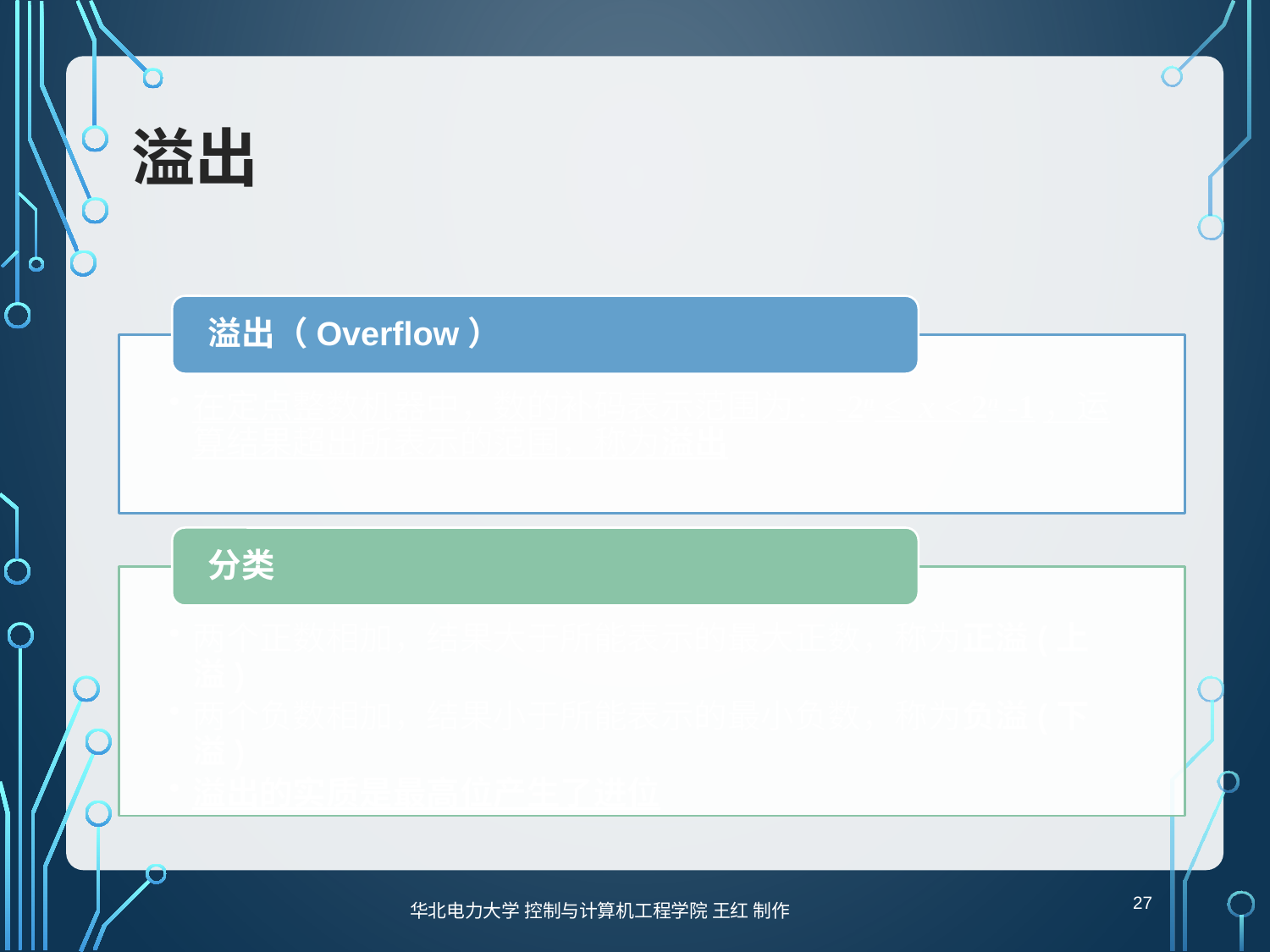

# 溢出
在定点整数机器中，数的补码表示范围为：-2n ≤  x < 2n -1，运算结果超出所表示的范围，称为溢出
溢出（Overflow）
两个正数相加，结果大于所能表示的最大正数，称为正溢(上溢)
两个负数相加，结果小于所能表示的最小负数，称为负溢(下溢)
溢出的实质是最高位产生了进位
分类
华北电力大学 控制与计算机工程学院 王红 制作
27